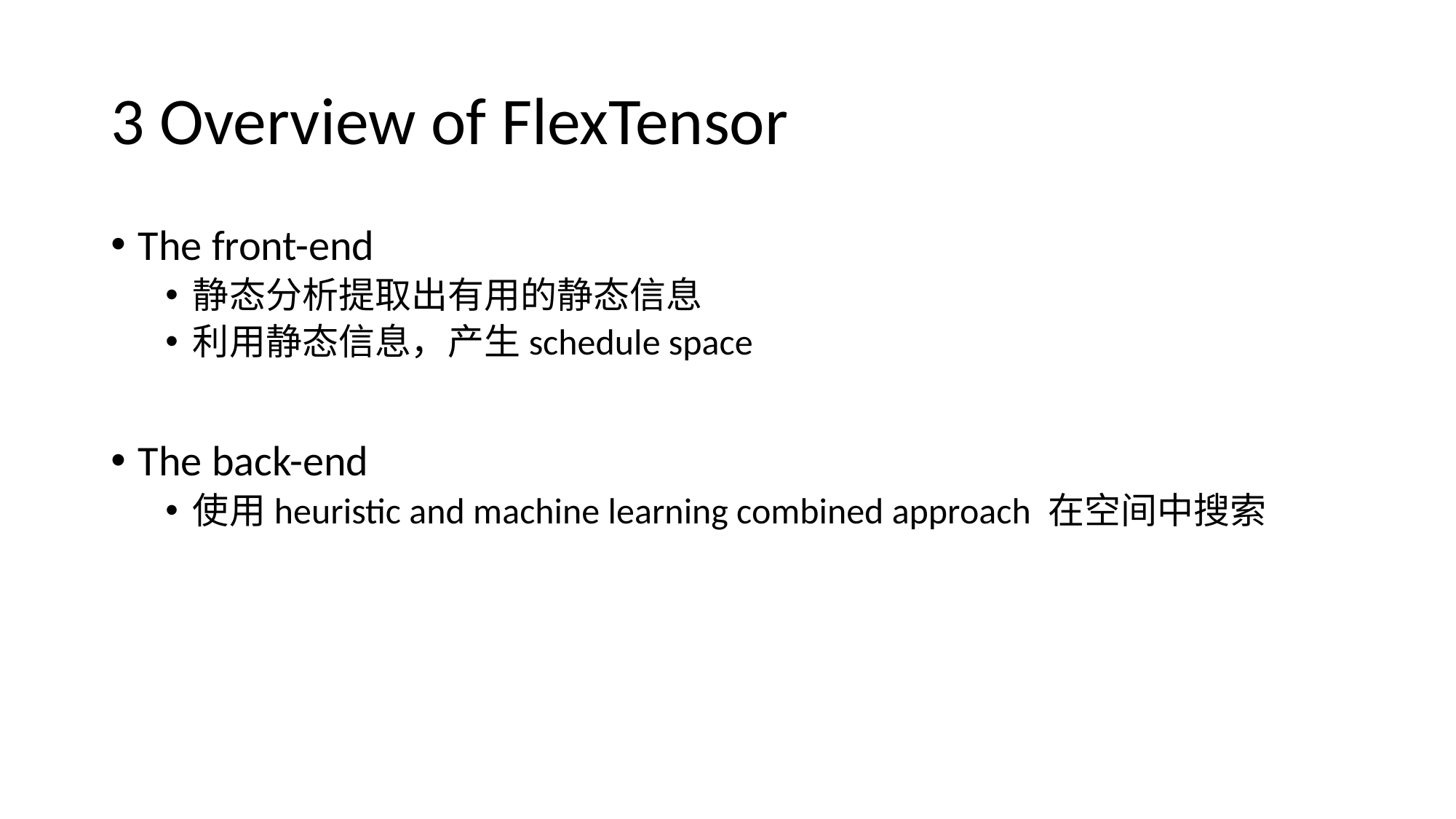

# 3 Overview of FlexTensor
The front-end
静态分析提取出有用的静态信息
利用静态信息，产生schedule space

The back-end
使用heuristic and machine learning combined approach 在空间中搜索